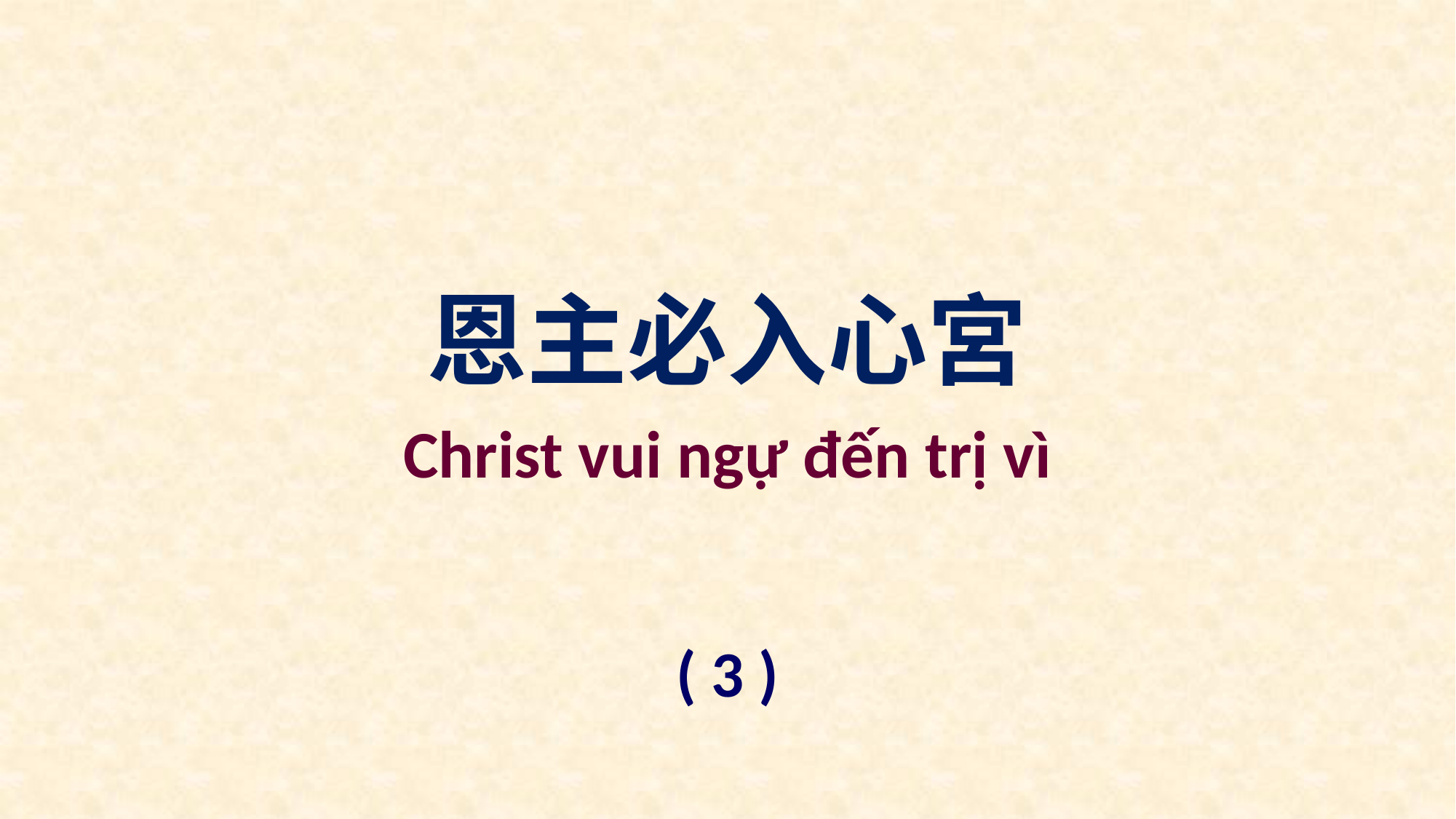

恩主必入心宮
Christ vui ngự đến trị vì
( 3 )